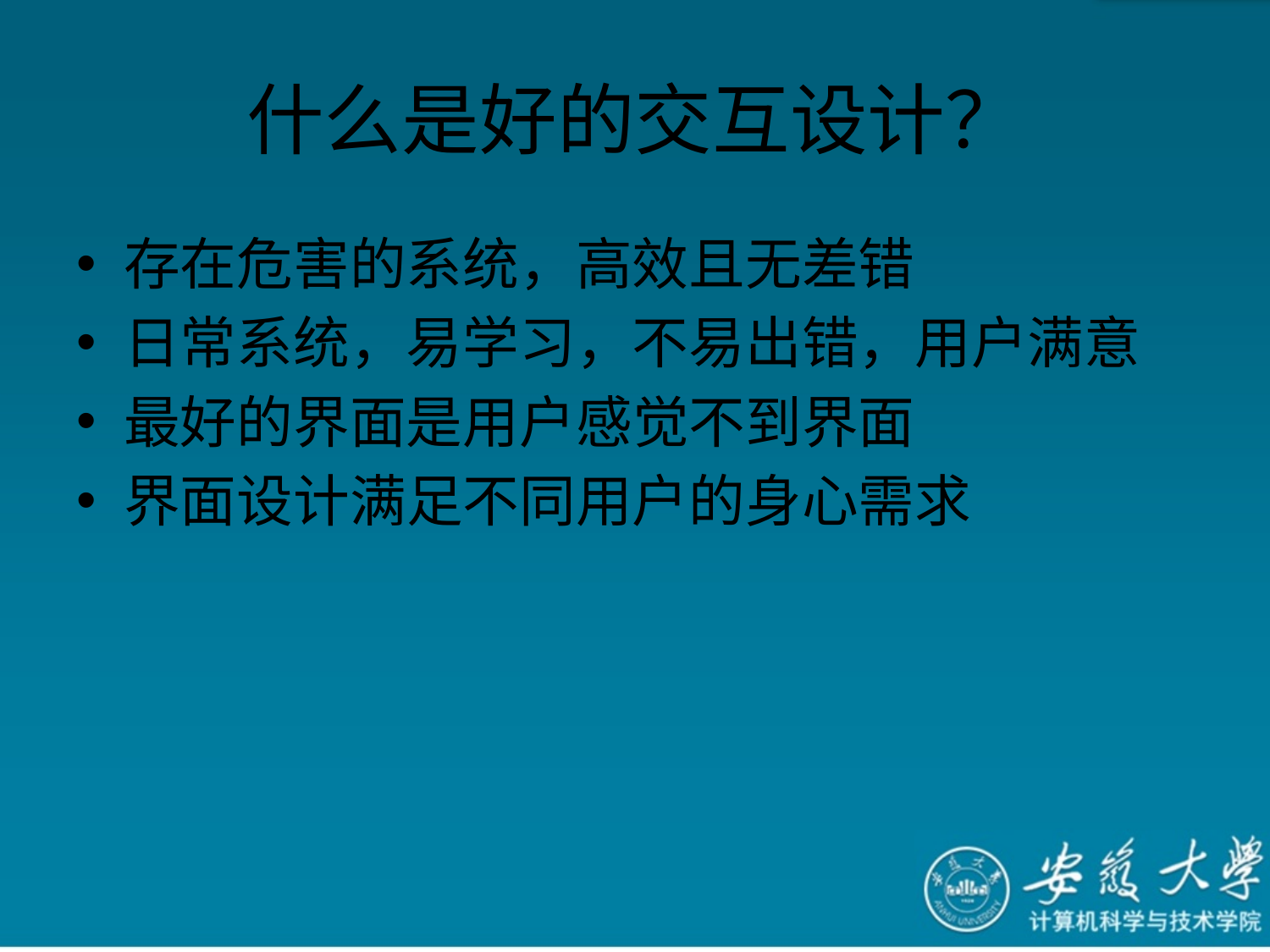

# 什么是好的交互设计？
存在危害的系统，高效且无差错
日常系统，易学习，不易出错，用户满意
最好的界面是用户感觉不到界面
界面设计满足不同用户的身心需求